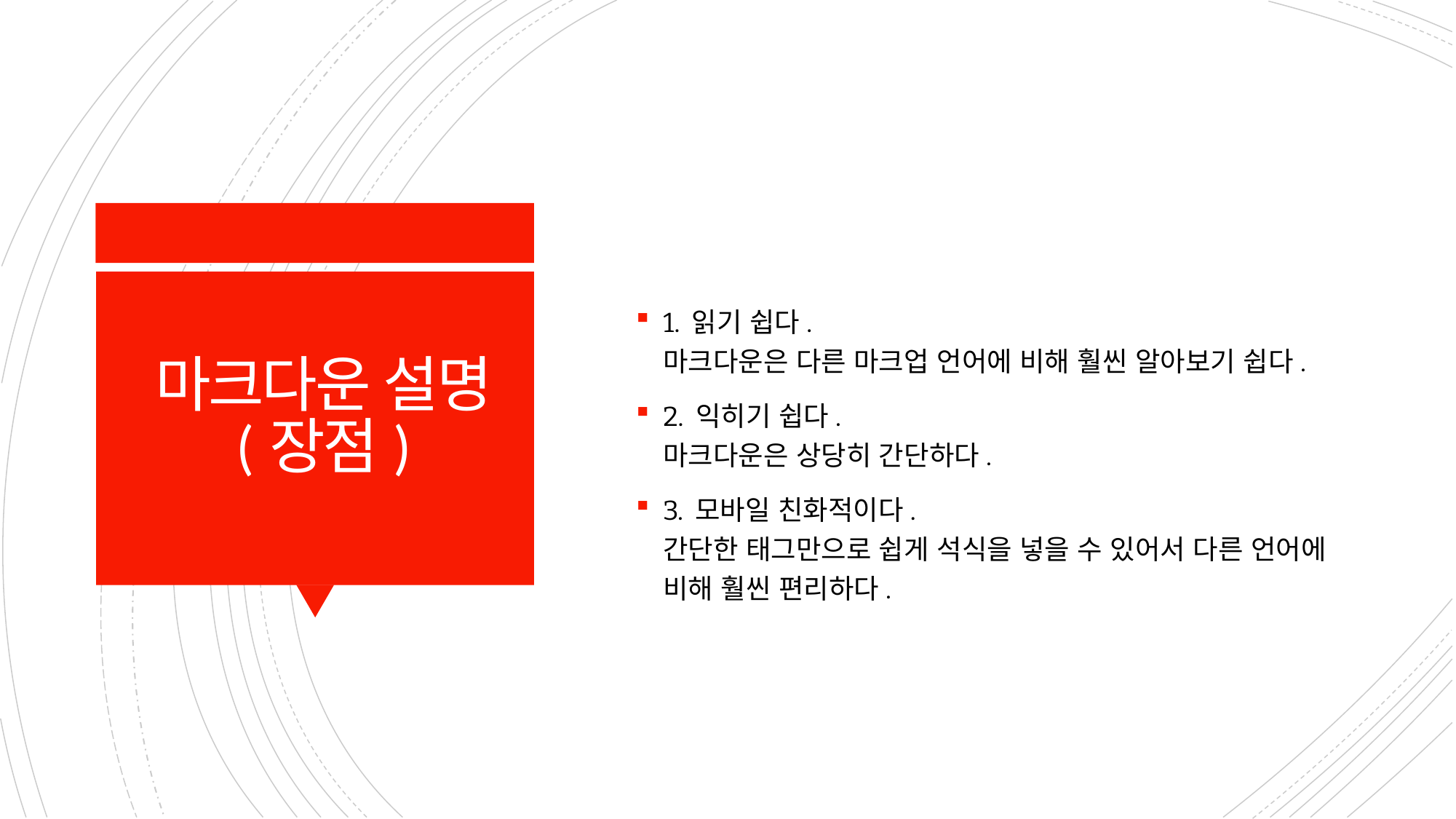

1. 읽기 쉽다.
마크다운은 다른 마크업 언어에 비해 훨씬 알아보기 쉽다.
2. 익히기 쉽다.
마크다운은 상당히 간단하다.
3. 모바일 친화적이다.
간단한 태그만으로 쉽게 석식을 넣을 수 있어서 다른 언어에 비해 훨씬 편리하다.
# 마크다운 설명 (장점)